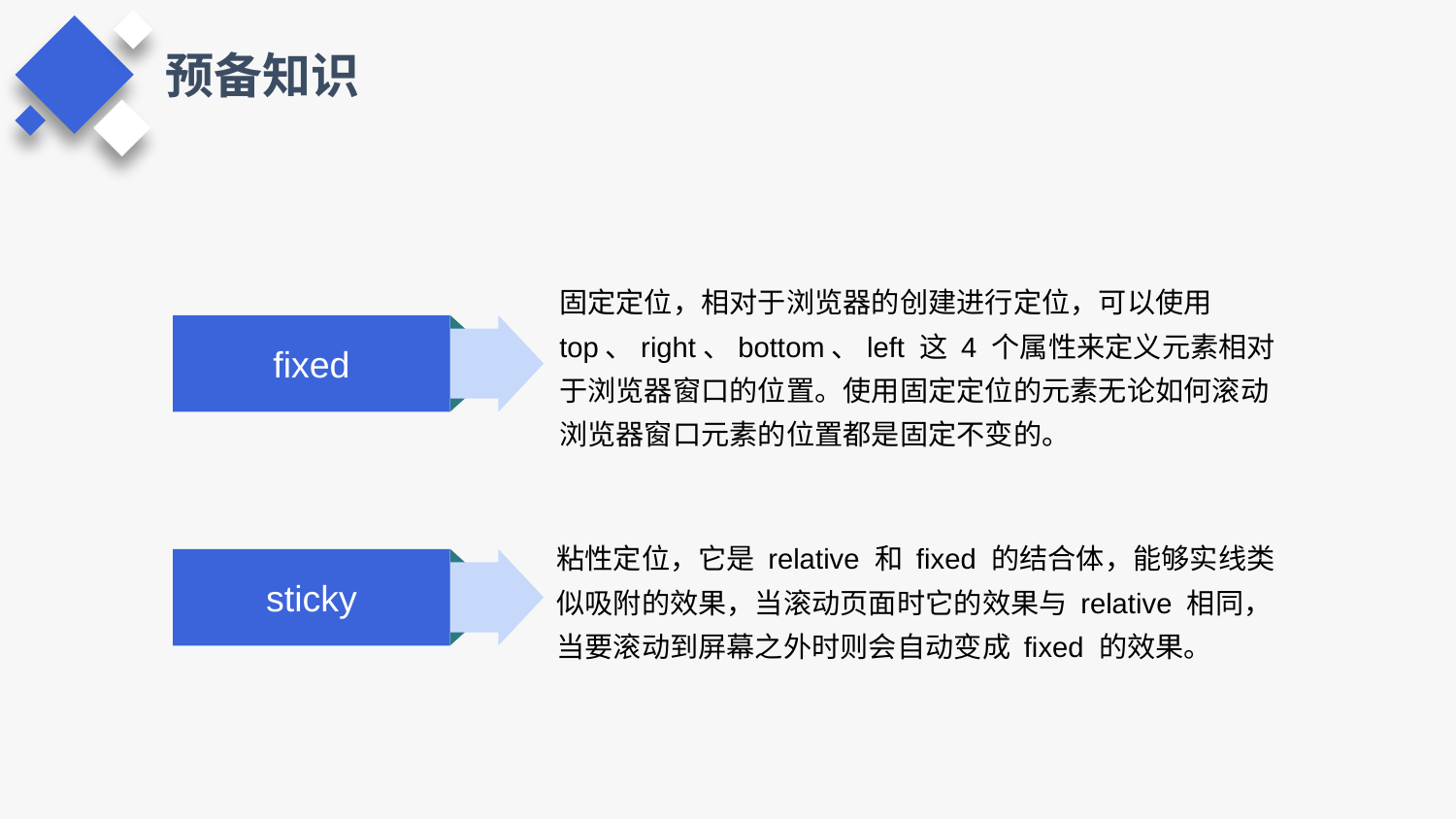

预备知识

固定定位，相对于浏览器的创建进行定位，可以使用 top、right、bottom、left 这 4 个属性来定义元素相对于浏览器窗口的位置。使用固定定位的元素无论如何滚动浏览器窗口元素的位置都是固定不变的。
fixed

sticky

粘性定位，它是 relative 和 fixed 的结合体，能够实线类似吸附的效果，当滚动页面时它的效果与 relative 相同，当要滚动到屏幕之外时则会自动变成 fixed 的效果。